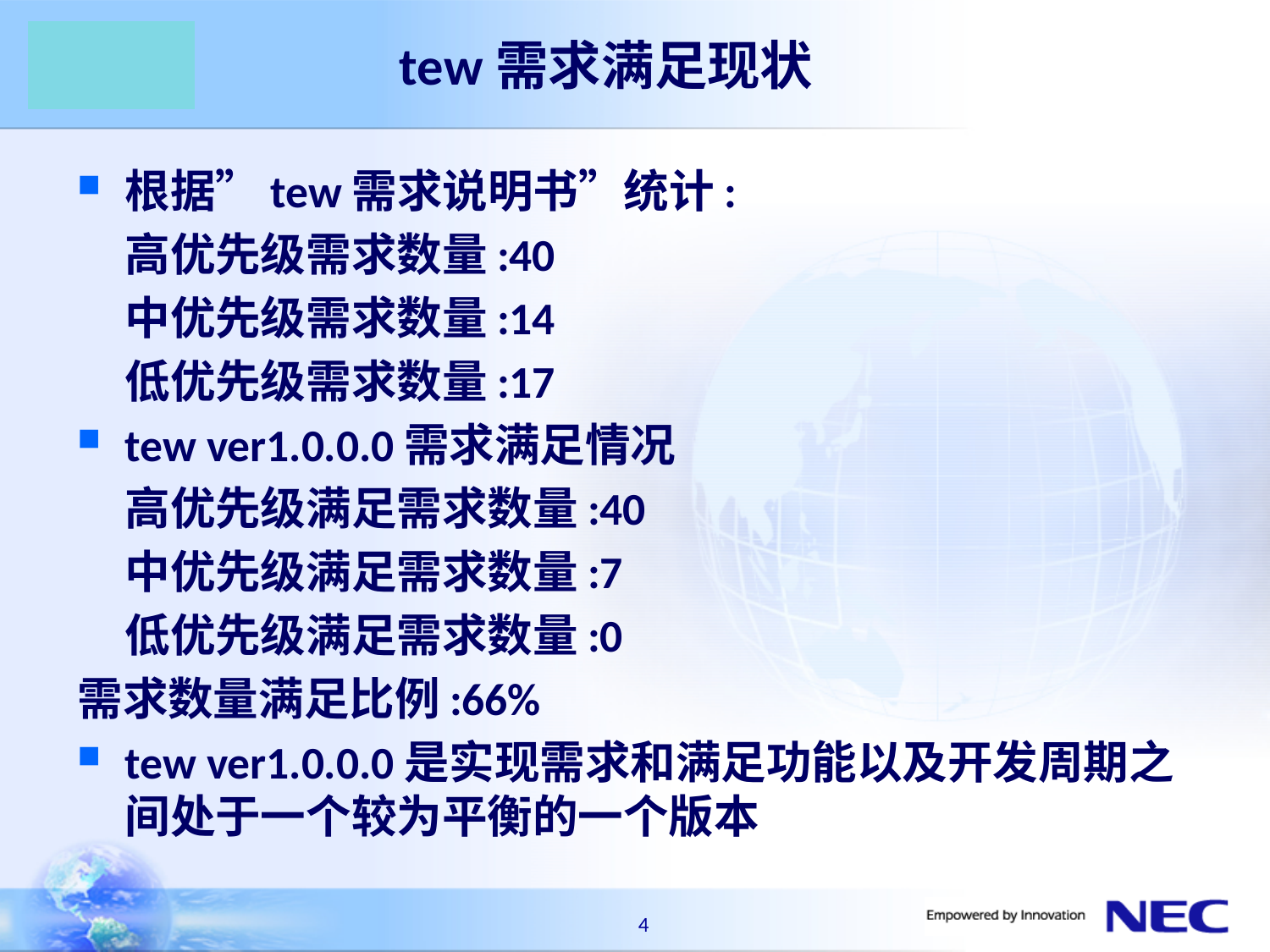

# tew需求满足现状
根据”tew需求说明书”统计:
		高优先级需求数量:40
		中优先级需求数量:14
		低优先级需求数量:17
tew ver1.0.0.0需求满足情况
		高优先级满足需求数量:40
		中优先级满足需求数量:7
		低优先级满足需求数量:0
需求数量满足比例:66%
tew ver1.0.0.0是实现需求和满足功能以及开发周期之间处于一个较为平衡的一个版本